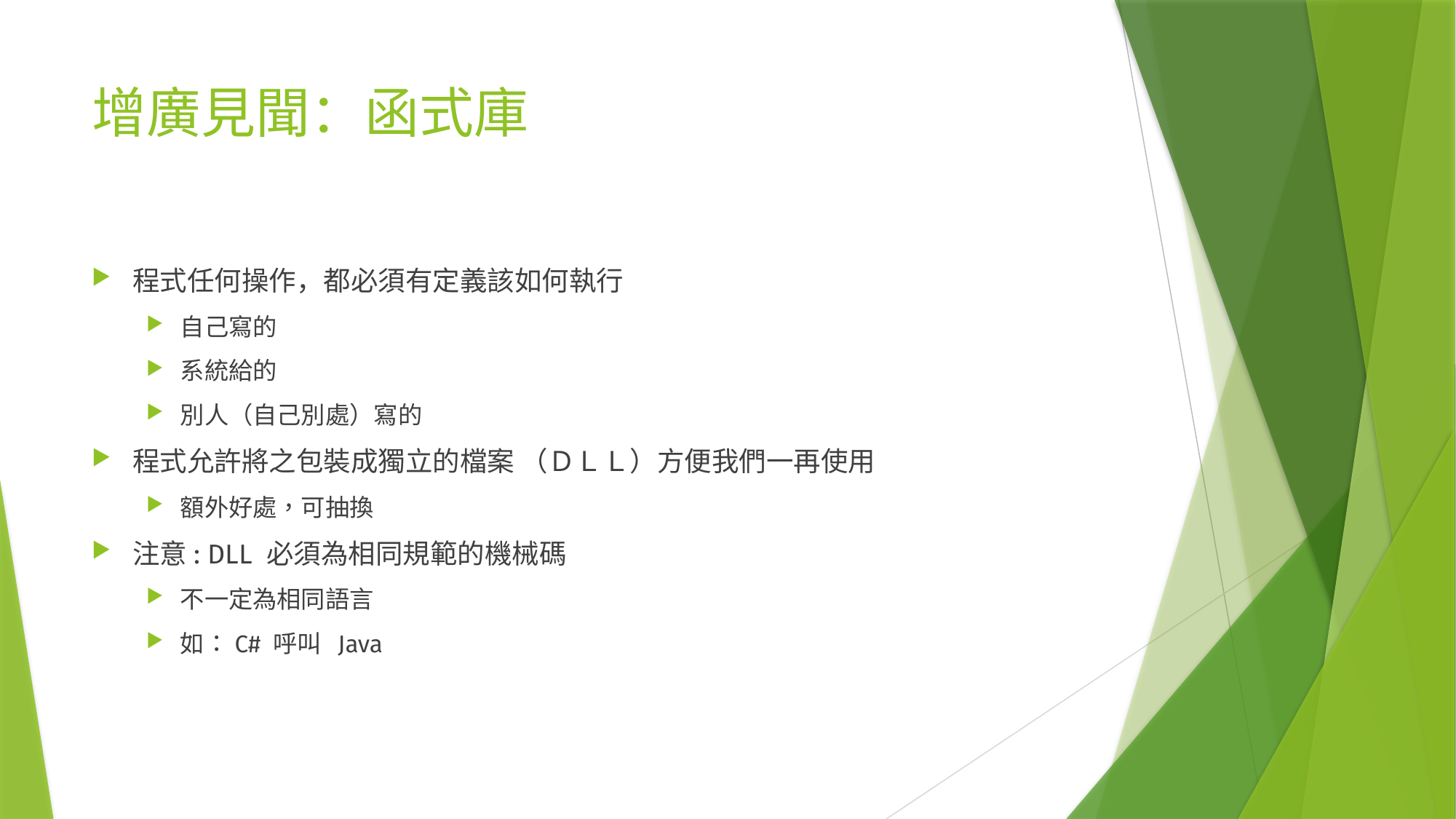

# 增廣見聞：函式庫
程式任何操作，都必須有定義該如何執行
自己寫的
系統給的
別人（自己別處）寫的
程式允許將之包裝成獨立的檔案 （ＤＬＬ）方便我們一再使用
額外好處，可抽換
注意: DLL 必須為相同規範的機械碼
不一定為相同語言
如：C# 呼叫  Java